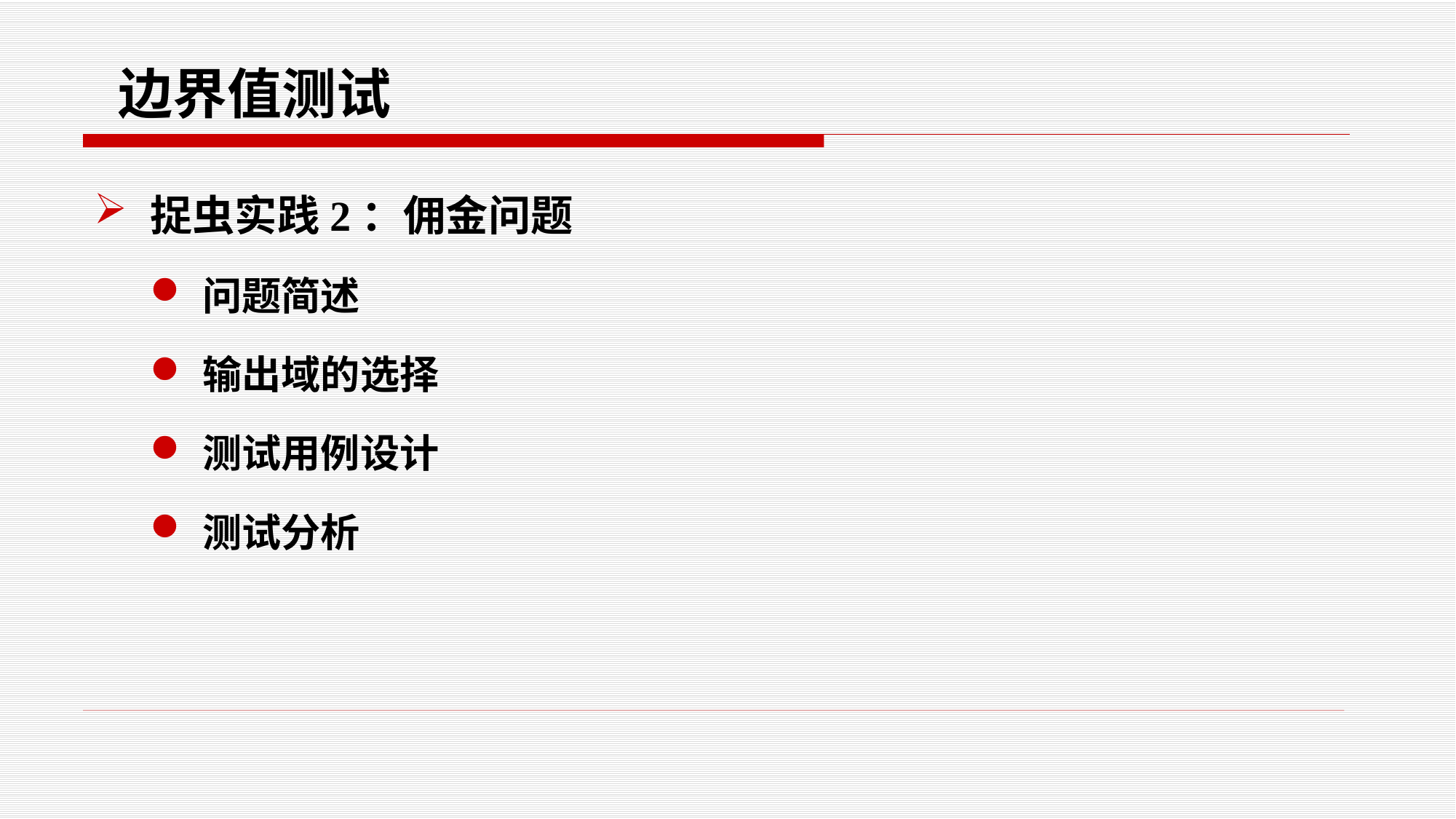

# 边界值测试
捉虫实践2：佣金问题
问题简述
输出域的选择
测试用例设计
测试分析